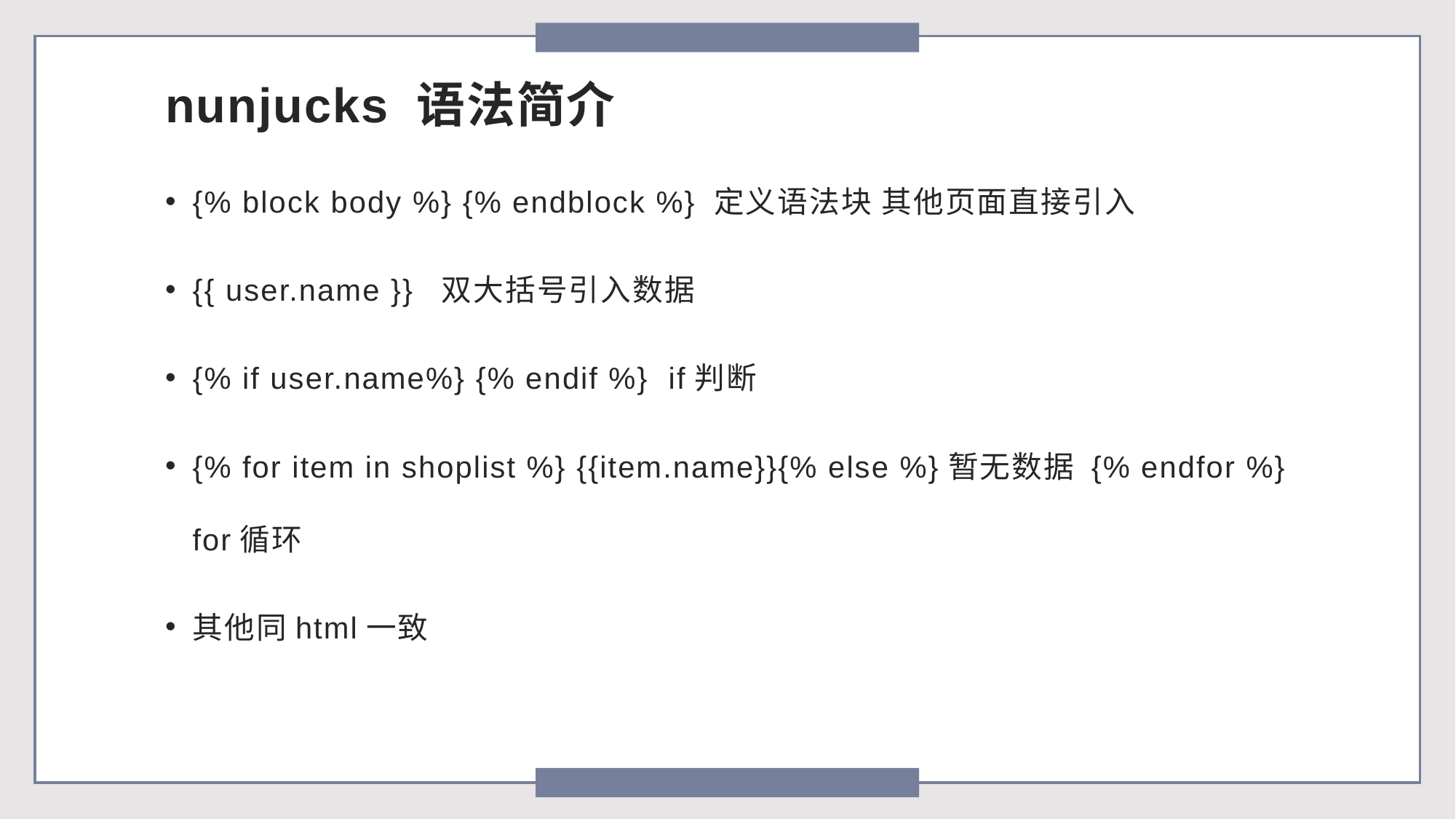

# nunjucks 语法简介
{% block body %} {% endblock %} 定义语法块 其他页面直接引入
{{ user.name }}  双大括号引入数据
{% if user.name%} {% endif %}  if判断
{% for item in shoplist %} {{item.name}}{% else %}暂无数据 {% endfor %} for循环
其他同html一致